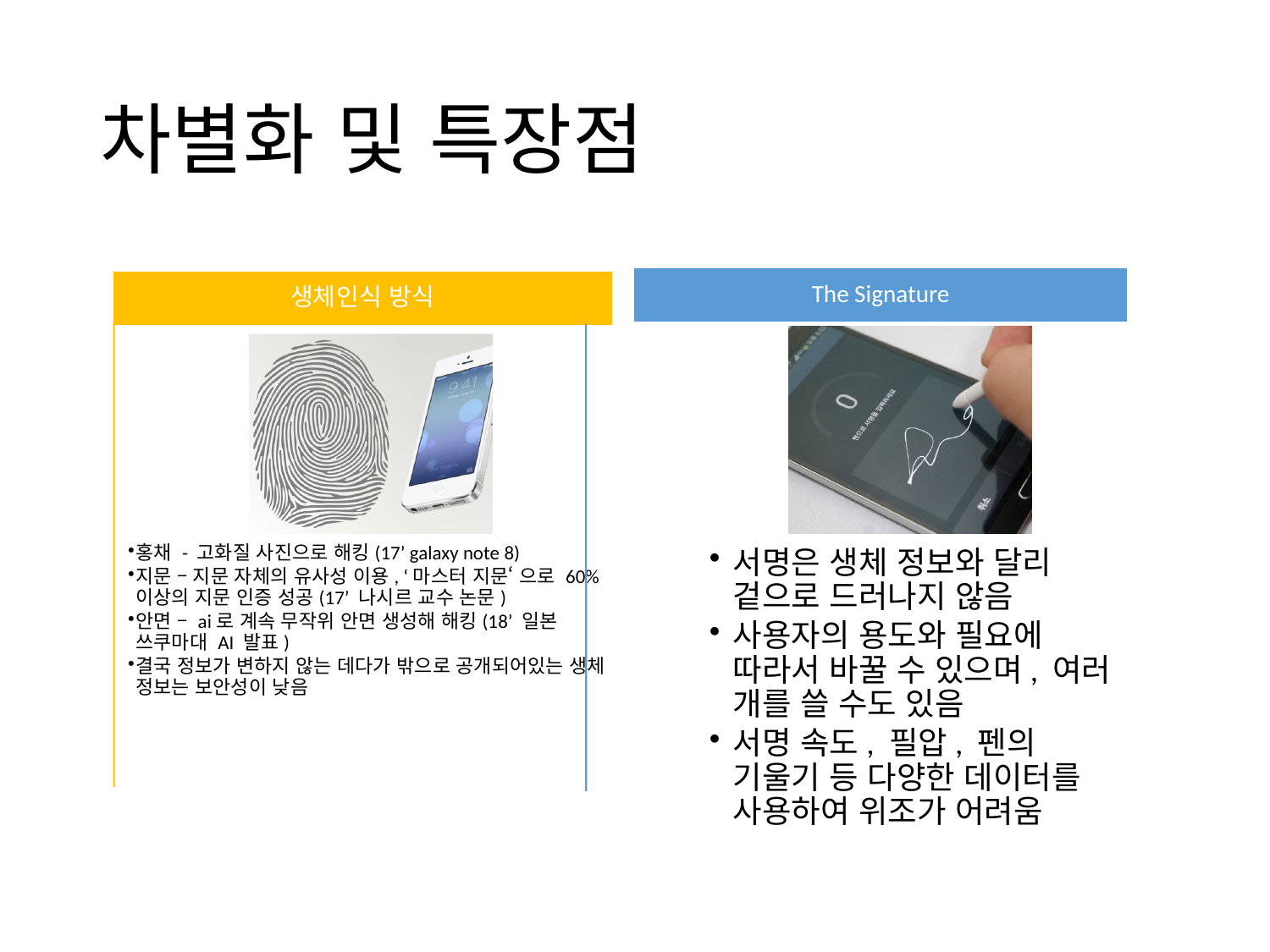

# 차별화 및 특장점
홍채 - 고화질 사진으로 해킹(17’ galaxy note 8)
지문 – 지문 자체의 유사성 이용, ‘마스터 지문‘ 으로 60%이상의 지문 인증 성공(17’ 나시르 교수 논문)
안면 – ai로 계속 무작위 안면 생성해 해킹(18’ 일본 쓰쿠마대 AI 발표)
결국 정보가 변하지 않는 데다가 밖으로 공개되어있는 생체 정보는 보안성이 낮음
생체인식 방식
서명은 생체 정보와 달리 겉으로 드러나지 않음
사용자의 용도와 필요에 따라서 바꿀 수 있으며, 여러 개를 쓸 수도 있음
서명 속도, 필압, 펜의 기울기 등 다양한 데이터를 사용하여 위조가 어려움
The Signature